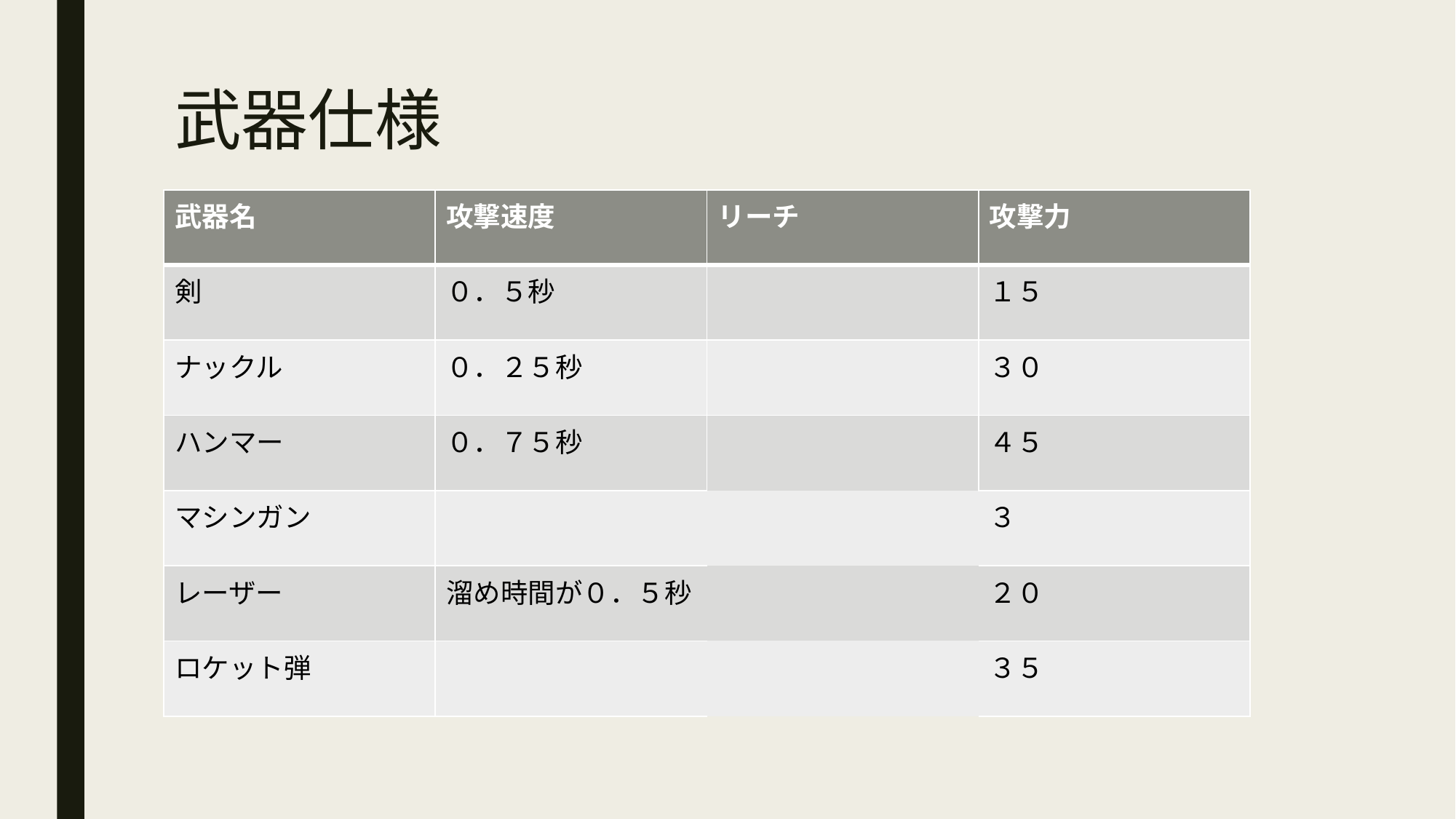

# 武器仕様
| 武器名 | 攻撃速度 | リーチ | 攻撃力 |
| --- | --- | --- | --- |
| 剣 | ０．５秒 |  | １５ |
| ナックル | ０．２５秒 |  | ３０ |
| ハンマー | ０．７５秒 |  | ４５ |
| マシンガン |  |  | ３ |
| レーザー | 溜め時間が０．５秒 |  | ２０ |
| ロケット弾 |  |  | ３５ |